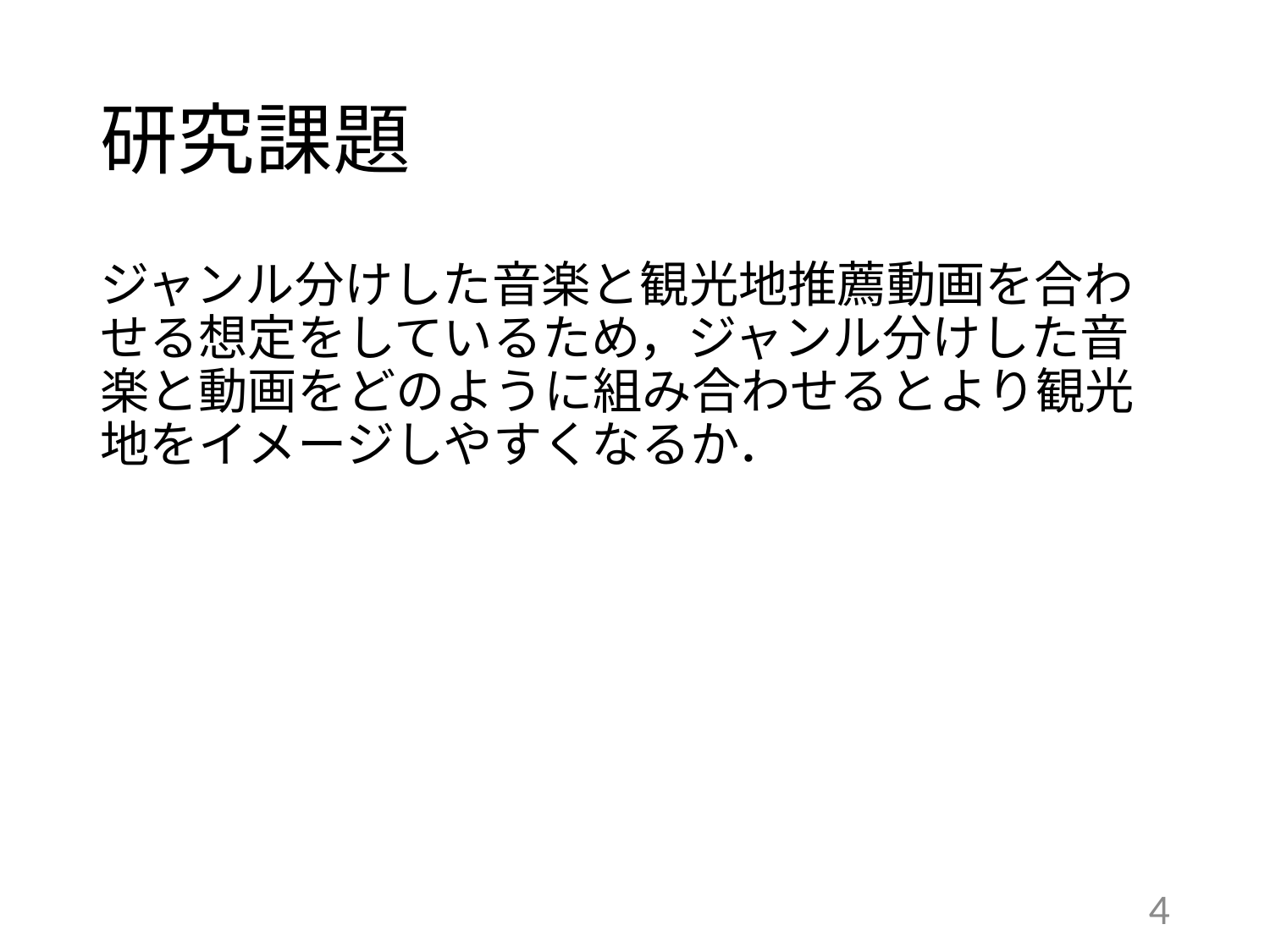

# 研究課題
ジャンル分けした音楽と観光地推薦動画を合わせる想定をしているため，ジャンル分けした音楽と動画をどのように組み合わせるとより観光地をイメージしやすくなるか．
4